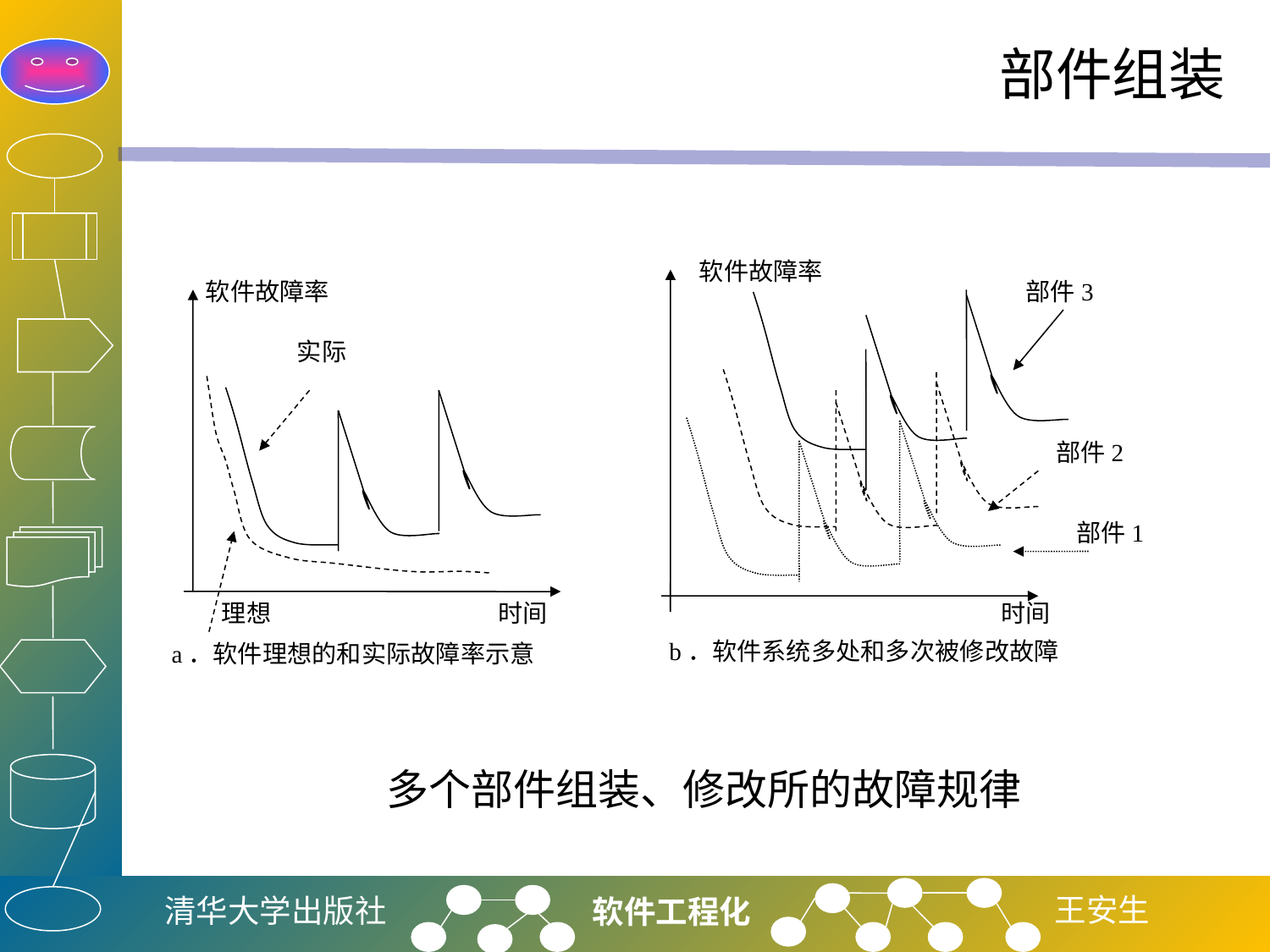

# 部件组装

软件故障率
软件故障率

部件3

实际

部件2

部件1

理想
时间
时间

b．软件系统多处和多次被修改故障
a．软件理想的和实际故障率示意
多个部件组装、修改所的故障规律